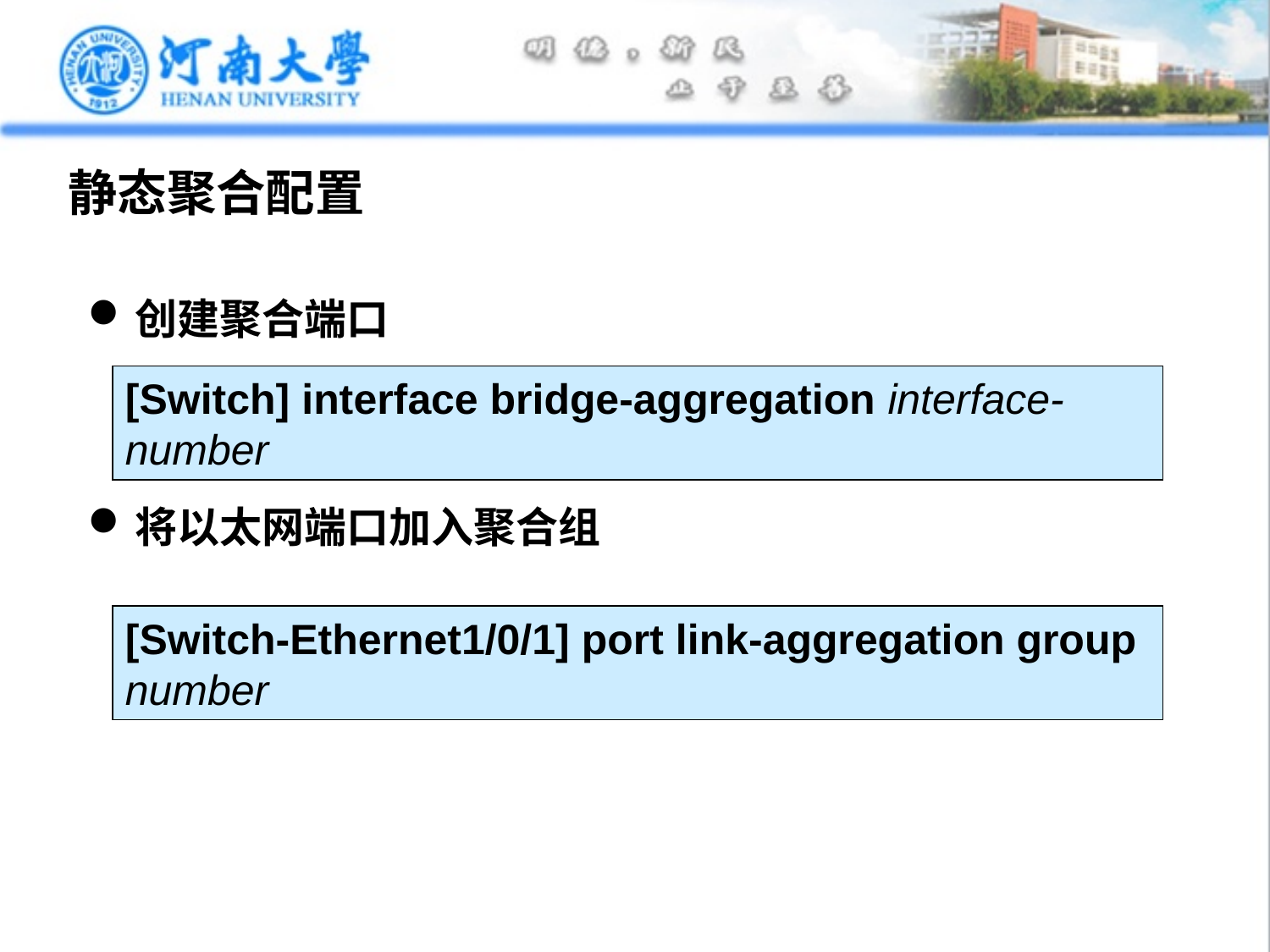

# 静态聚合配置
创建聚合端口

将以太网端口加入聚合组
[Switch] interface bridge-aggregation interface-number
[Switch-Ethernet1/0/1] port link-aggregation group number